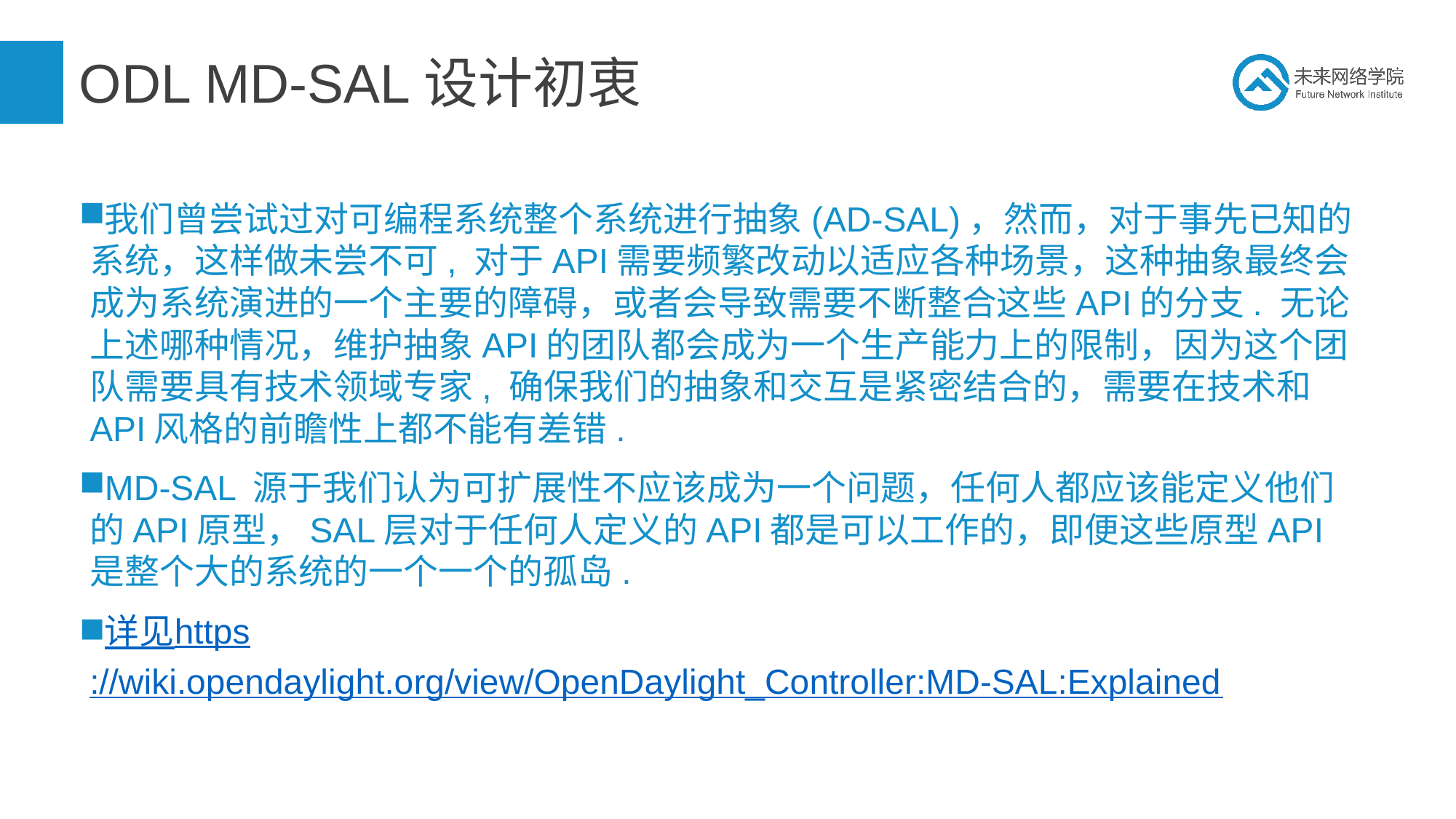

# ODL MD-SAL设计初衷
我们曾尝试过对可编程系统整个系统进行抽象(AD-SAL)，然而，对于事先已知的系统，这样做未尝不可, 对于API需要频繁改动以适应各种场景，这种抽象最终会成为系统演进的一个主要的障碍，或者会导致需要不断整合这些API的分支. 无论上述哪种情况，维护抽象API的团队都会成为一个生产能力上的限制，因为这个团队需要具有技术领域专家, 确保我们的抽象和交互是紧密结合的，需要在技术和API风格的前瞻性上都不能有差错.
MD-SAL 源于我们认为可扩展性不应该成为一个问题，任何人都应该能定义他们的API原型，SAL层对于任何人定义的API都是可以工作的，即便这些原型API是整个大的系统的一个一个的孤岛.
详见https://wiki.opendaylight.org/view/OpenDaylight_Controller:MD-SAL:Explained